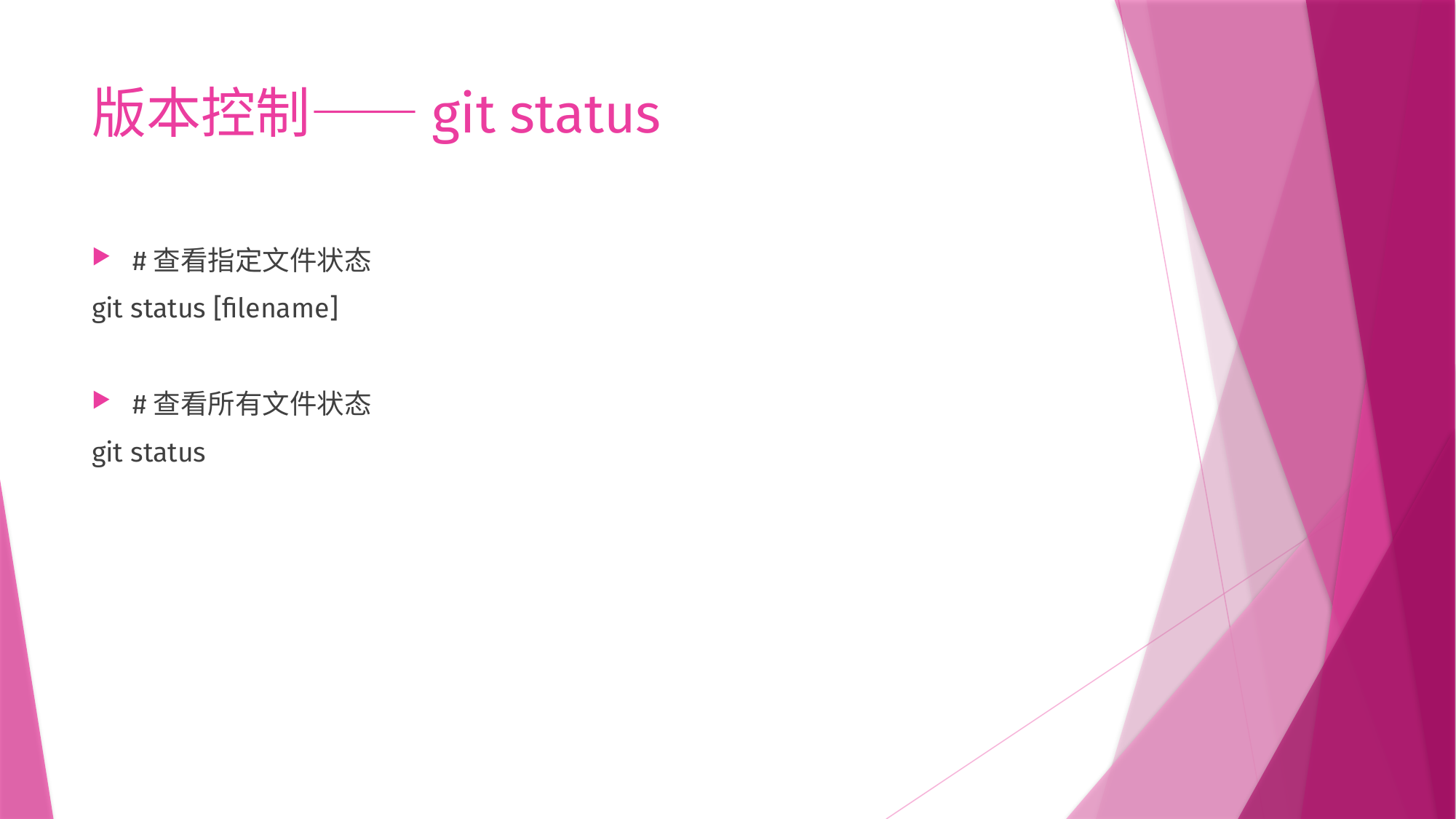

# 版本控制——git status

#查看指定文件状态
git status [filename]

#查看所有文件状态
git status